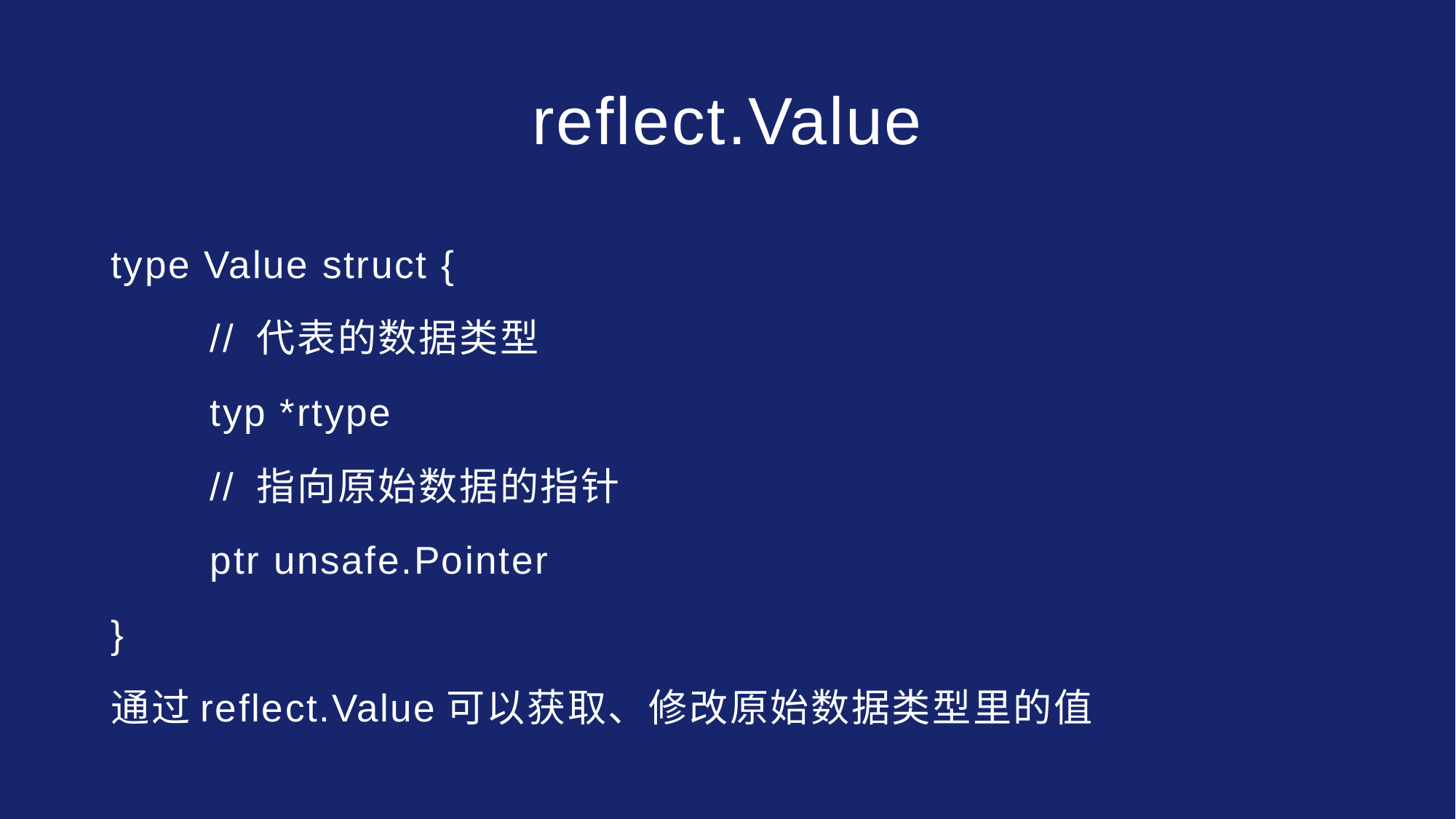

# reflect.Value
type Value struct {
	// 代表的数据类型
	typ *rtype
	// 指向原始数据的指针
	ptr unsafe.Pointer
}
通过reflect.Value可以获取、修改原始数据类型里的值